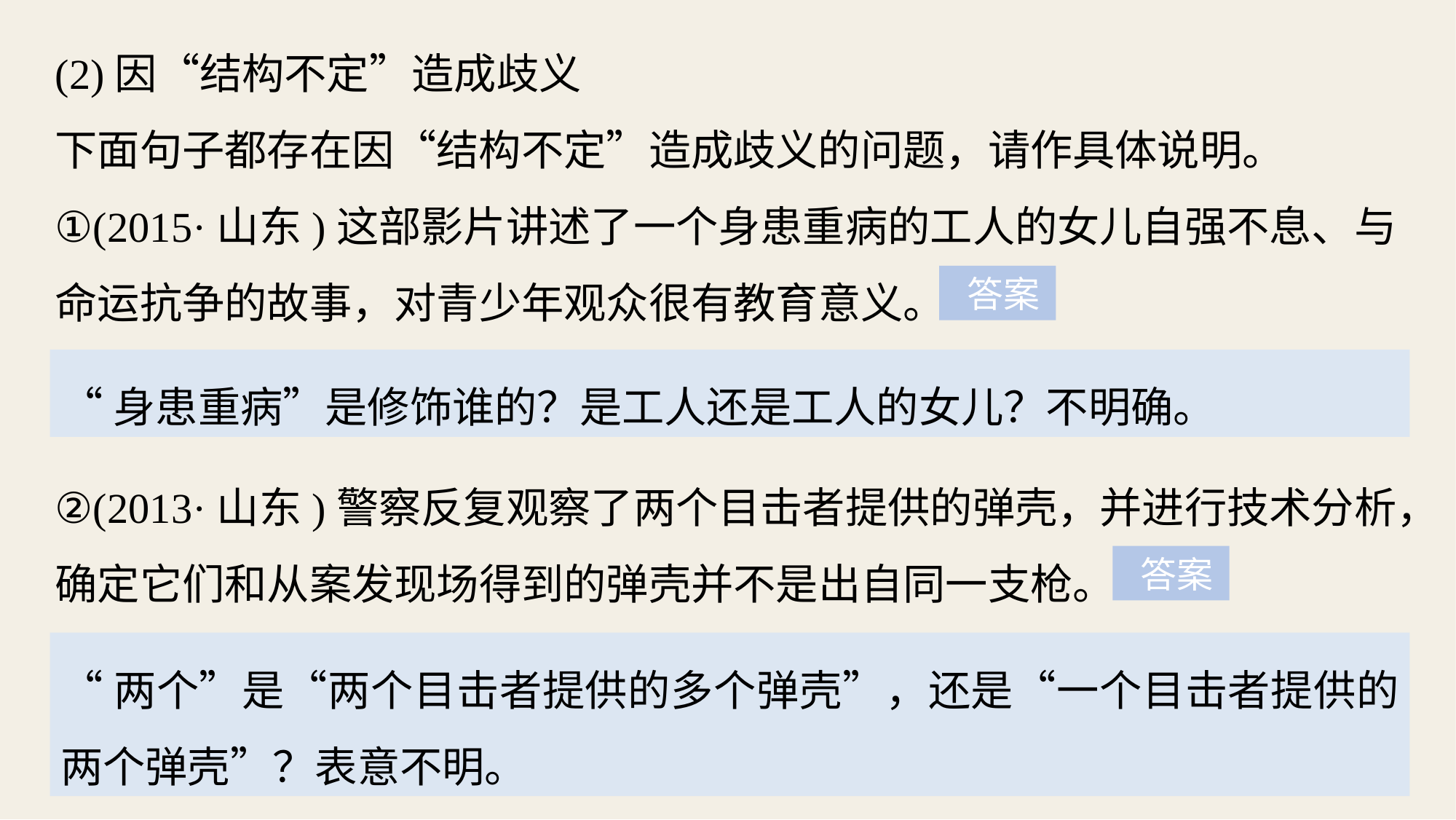

(2)因“结构不定”造成歧义
下面句子都存在因“结构不定”造成歧义的问题，请作具体说明。
①(2015·山东)这部影片讲述了一个身患重病的工人的女儿自强不息、与命运抗争的故事，对青少年观众很有教育意义。
 答案
“身患重病”是修饰谁的？是工人还是工人的女儿？不明确。
②(2013·山东)警察反复观察了两个目击者提供的弹壳，并进行技术分析，确定它们和从案发现场得到的弹壳并不是出自同一支枪。
 答案
“两个”是“两个目击者提供的多个弹壳”，还是“一个目击者提供的两个弹壳”？表意不明。